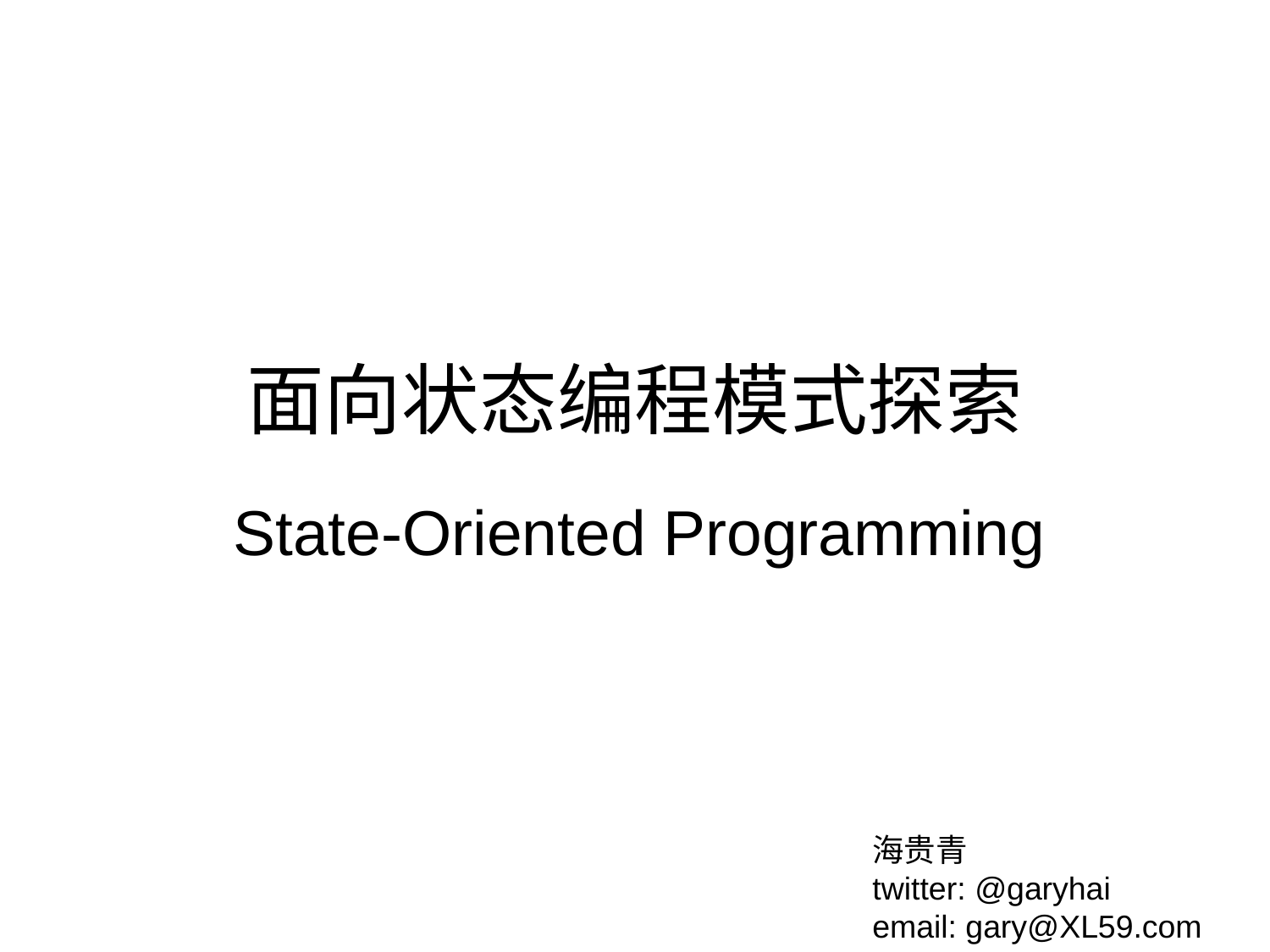

# 面向状态编程模式探索
State-Oriented Programming
海贵青
twitter: @garyhai
email: gary@XL59.com